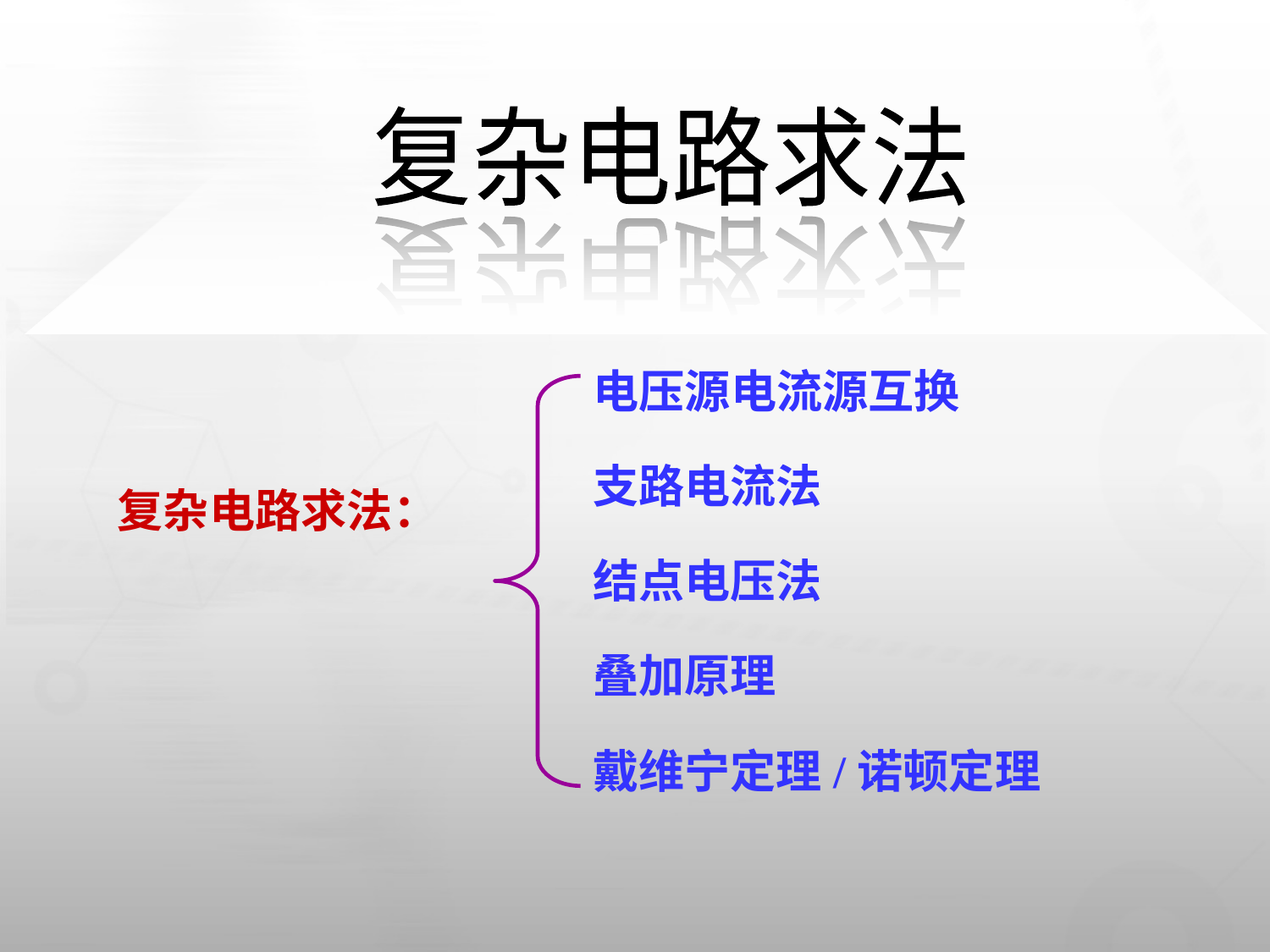

复杂电路求法
复杂电路求法
电压源电流源互换

支路电流法
复杂电路求法：

结点电压法
叠加原理
戴维宁定理/诺顿定理